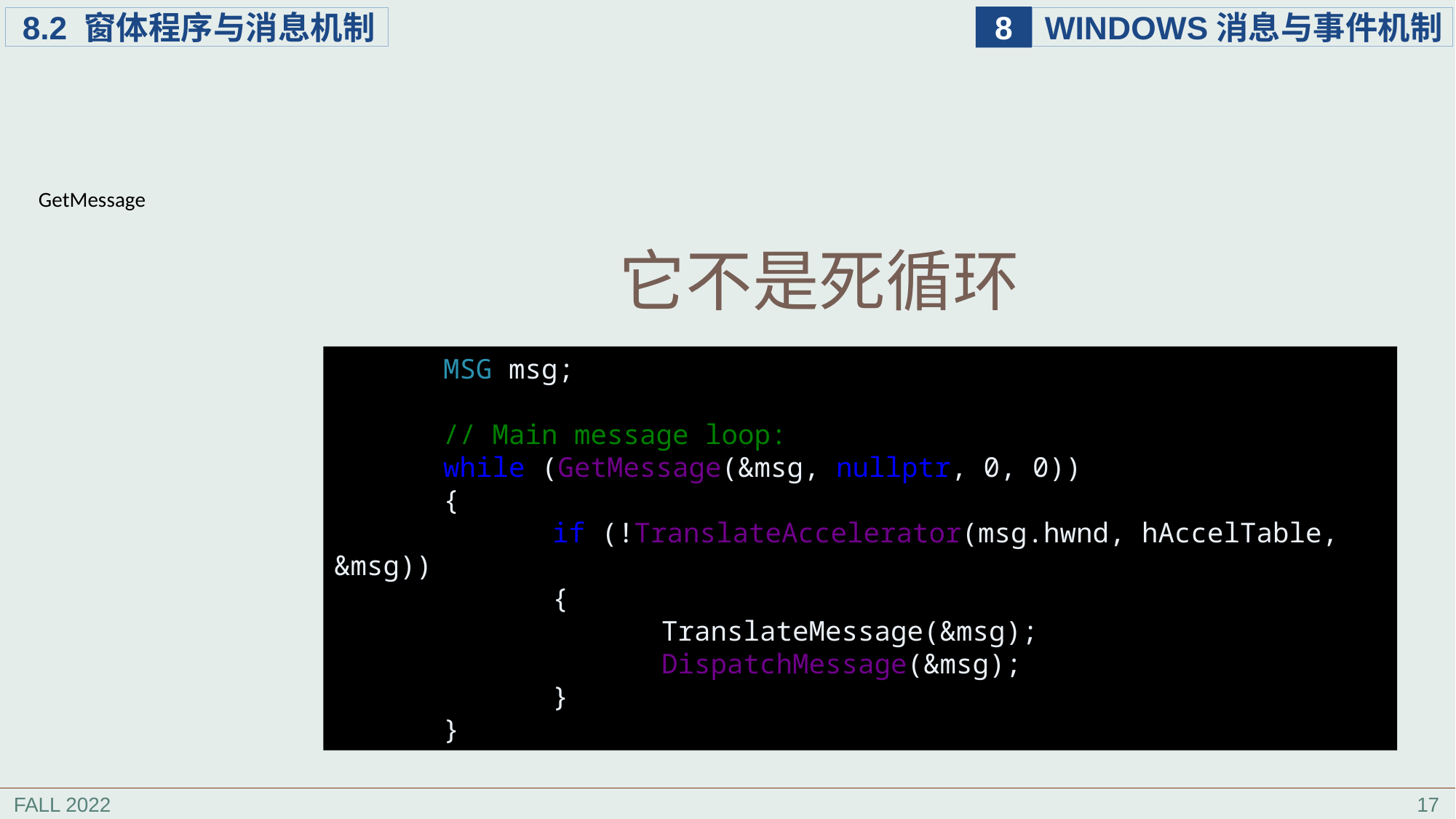

GetMessage
它不是死循环
	MSG msg;

	// Main message loop:
	while (GetMessage(&msg, nullptr, 0, 0))
	{
		if (!TranslateAccelerator(msg.hwnd, hAccelTable, &msg))
		{
			TranslateMessage(&msg);
			DispatchMessage(&msg);
		}
	}